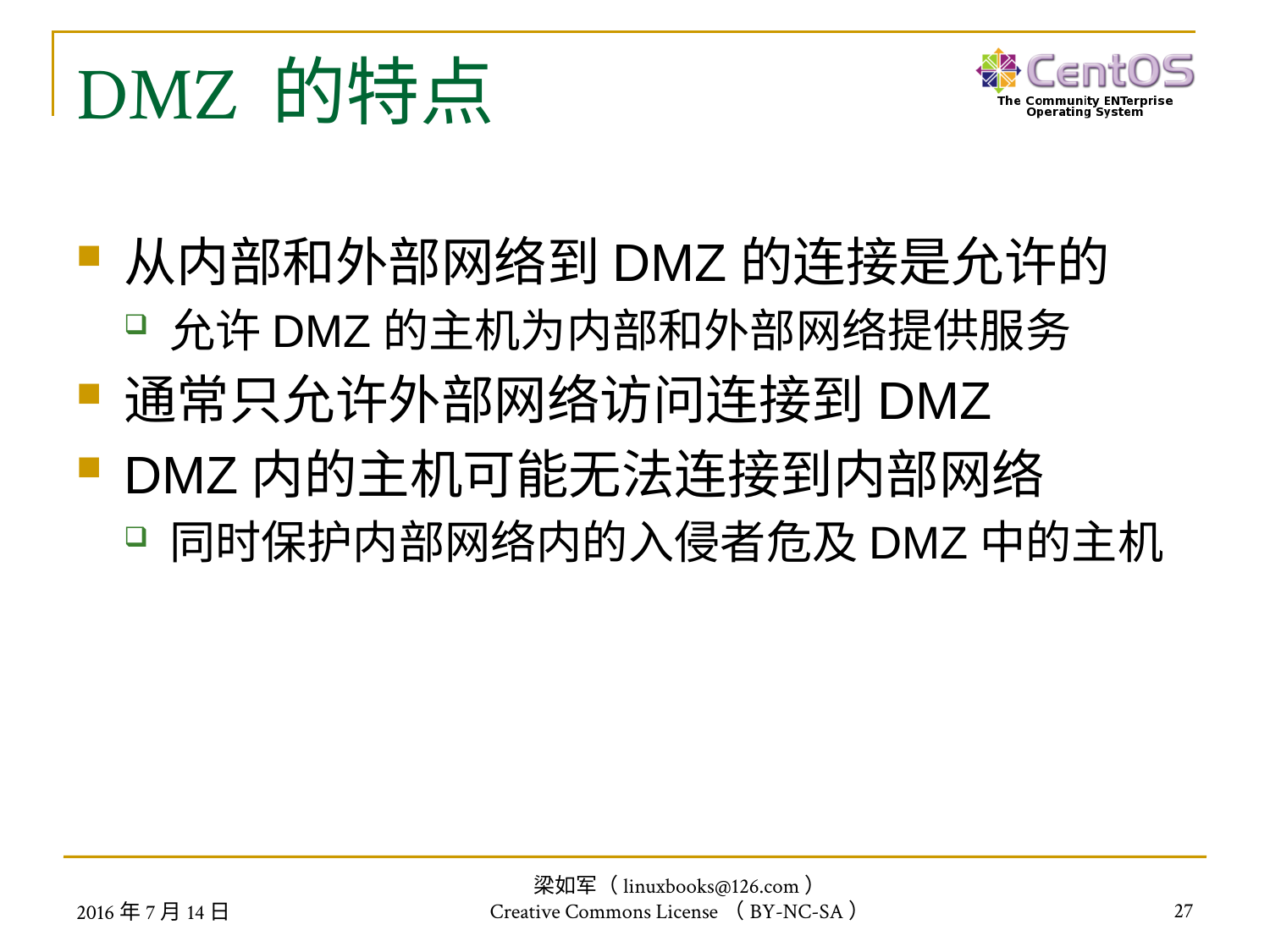

# DMZ 的特点
从内部和外部网络到DMZ的连接是允许的
允许DMZ的主机为内部和外部网络提供服务
通常只允许外部网络访问连接到DMZ
DMZ内的主机可能无法连接到内部网络
同时保护内部网络内的入侵者危及DMZ中的主机
梁如军（linuxbooks@126.com）
Creative Commons License（BY-NC-SA）
2016年7月14日
27